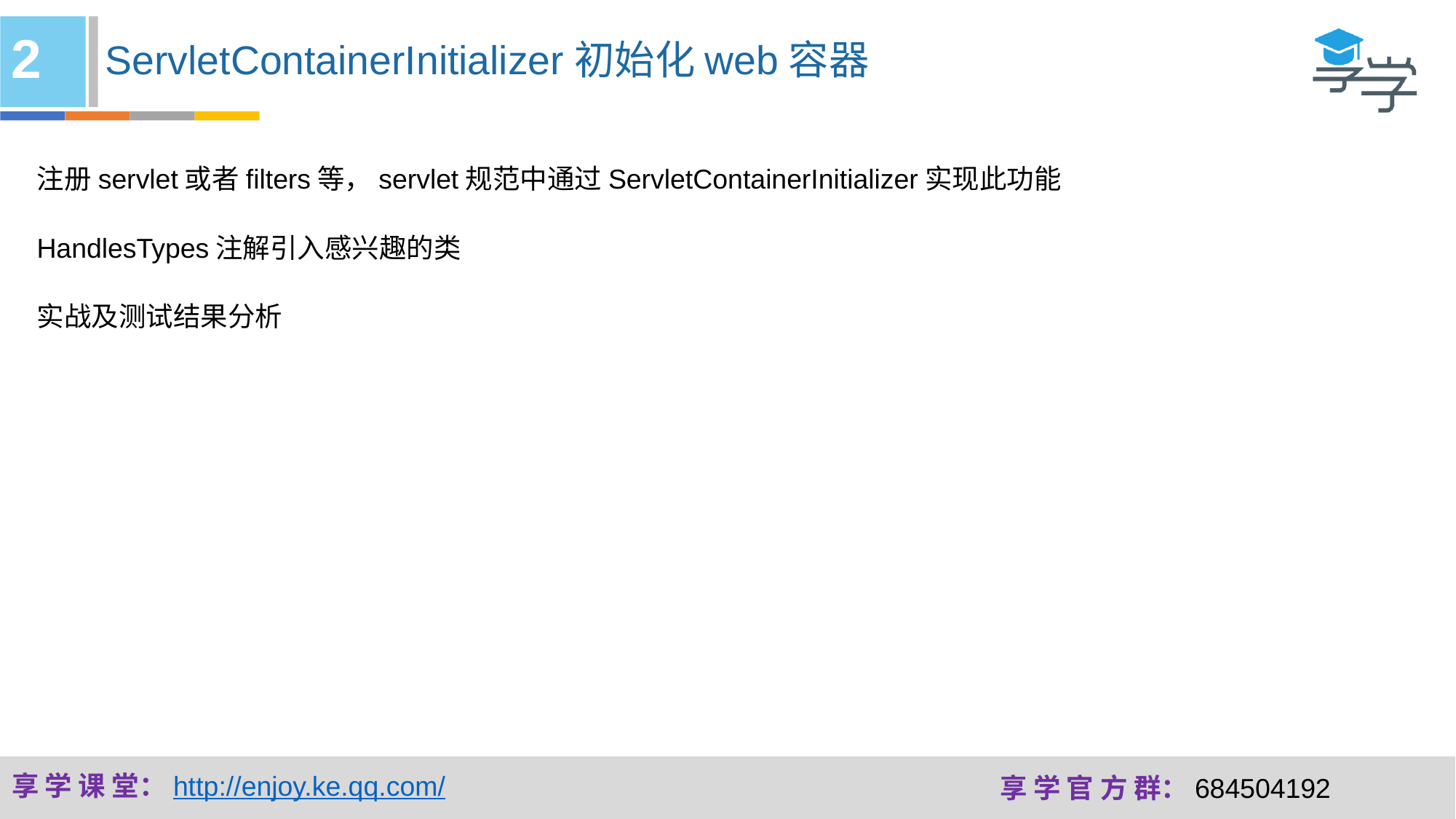

2
ServletContainerInitializer初始化web容器

注册servlet或者filters等，servlet规范中通过ServletContainerInitializer实现此功能
HandlesTypes注解引入感兴趣的类
实战及测试结果分析